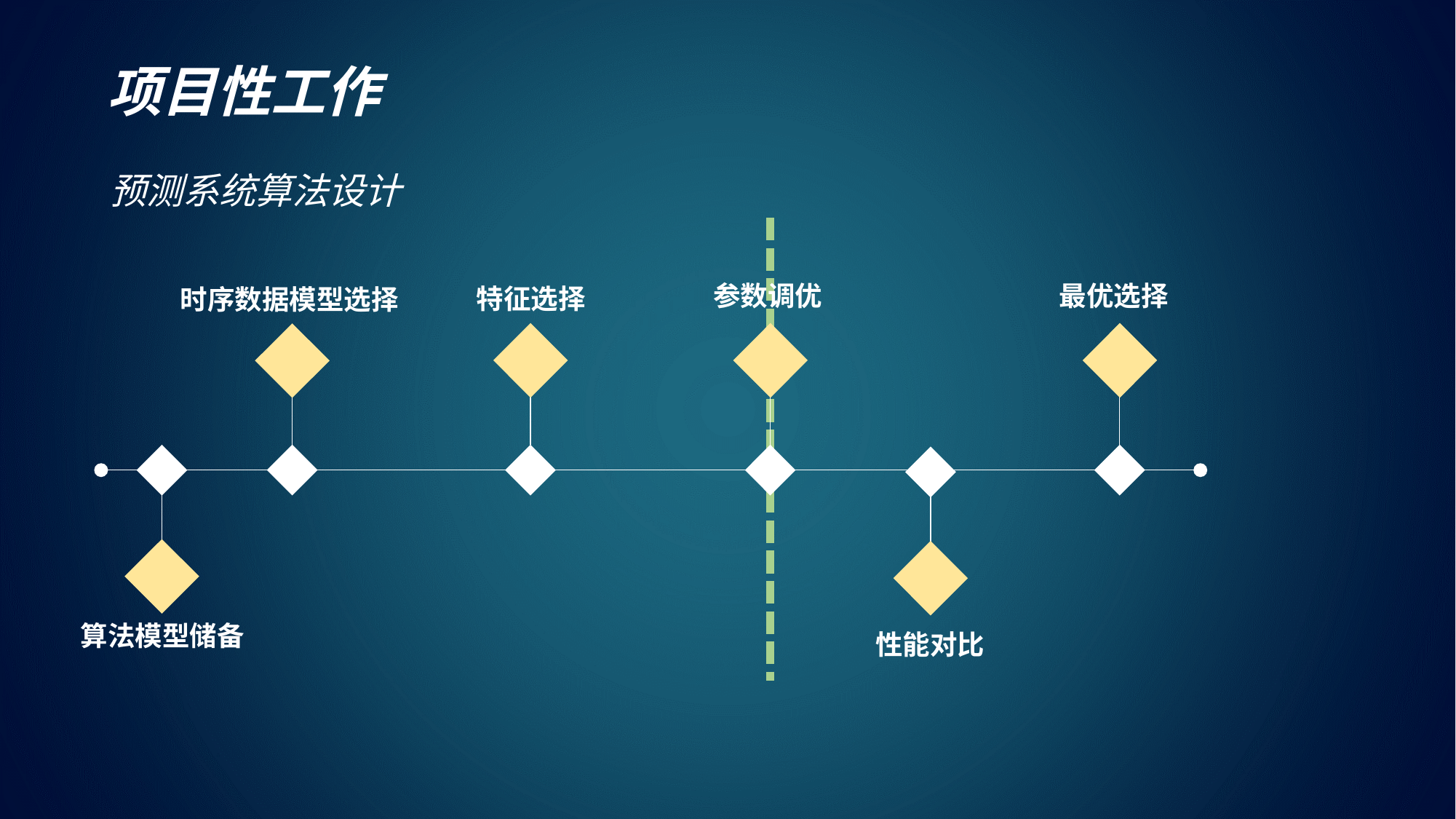

项目性工作
预测系统算法设计
最优选择
参数调优
特征选择

算法模型储备
时序数据模型选择

性能对比